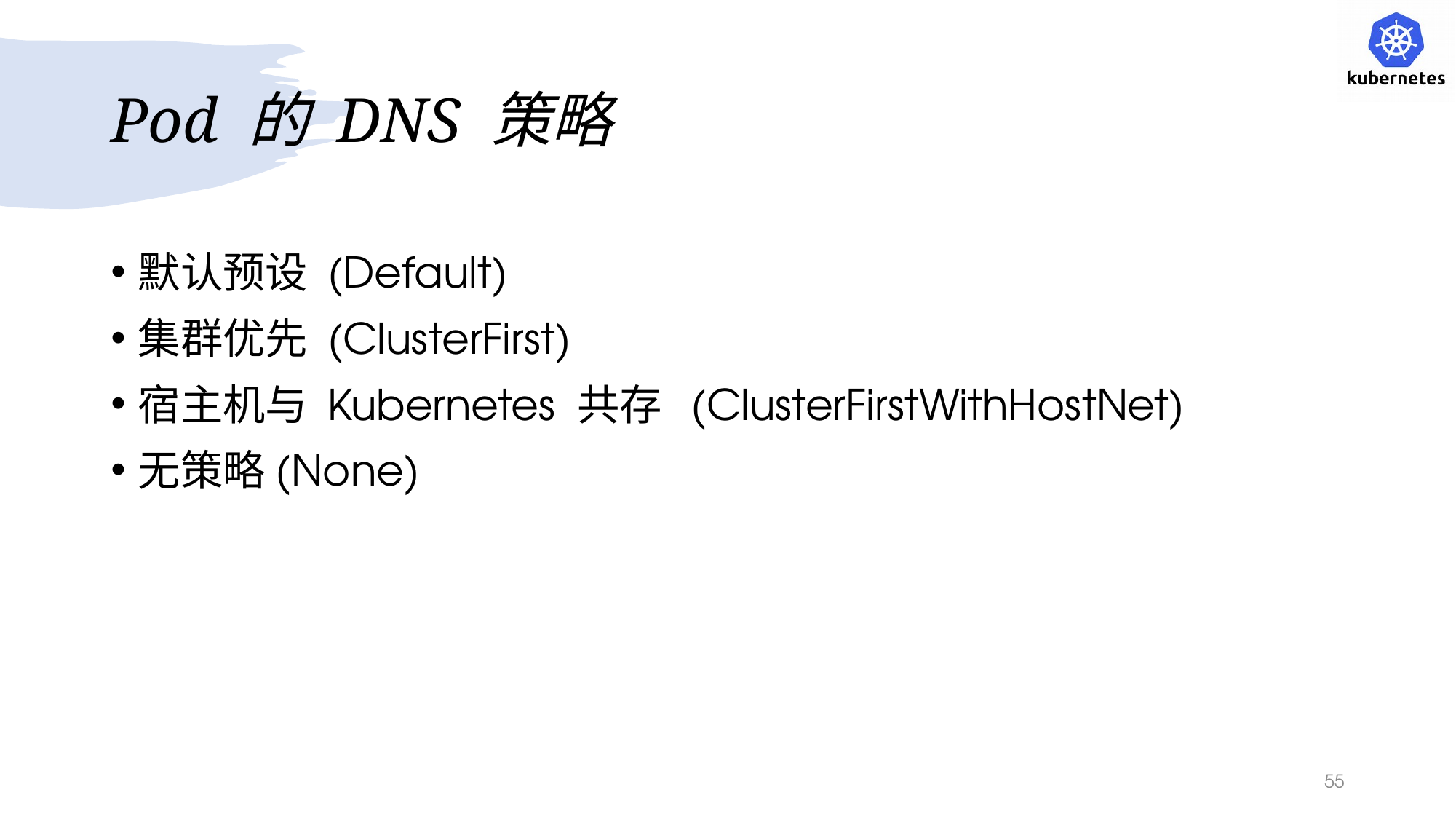

# Pod 的 DNS 策略
默认预设 (Default)
集群优先 (ClusterFirst)
宿主机与 Kubernetes 共存  (ClusterFirstWithHostNet)
无策略(None)
55